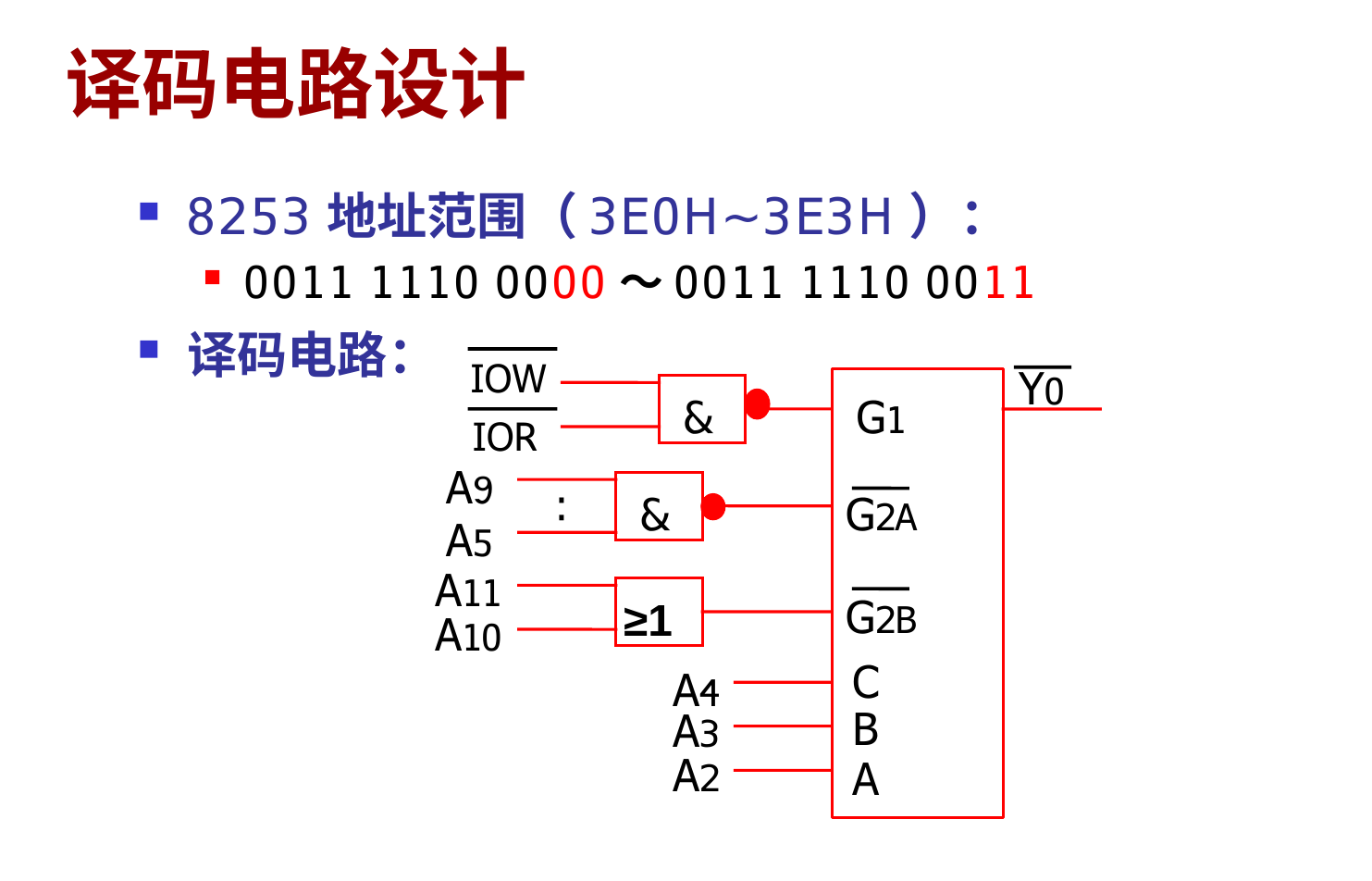

# 译码电路设计
8253地址范围（3E0H~3E3H）：
0011 1110 0000～0011 1110 0011
译码电路：
IOW

Y0

&

G1

IOR

A9
:

&

G2A

A5

A11

≥1
G2B

A10

C
A4

B
A3

A2
A